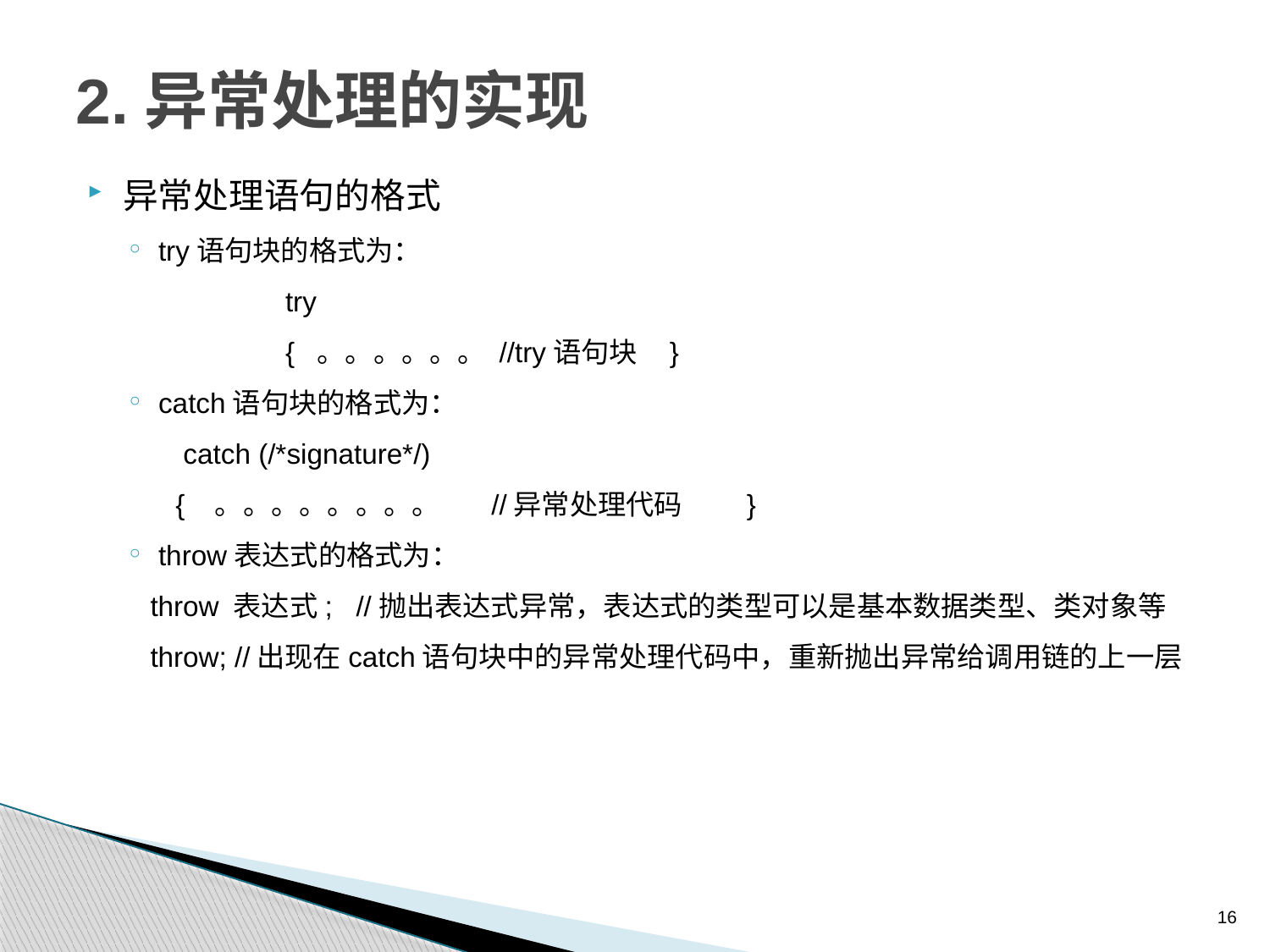

# 2.异常处理的实现
异常处理语句的格式
try语句块的格式为：
		try
		{  。。。。。。 //try语句块    }
catch语句块的格式为：
   catch (/*signature*/)
  {   。。。。。。。。       //异常处理代码         }
throw表达式的格式为：
   throw 表达式;   //抛出表达式异常，表达式的类型可以是基本数据类型、类对象等
   throw; //出现在catch语句块中的异常处理代码中，重新抛出异常给调用链的上一层

16